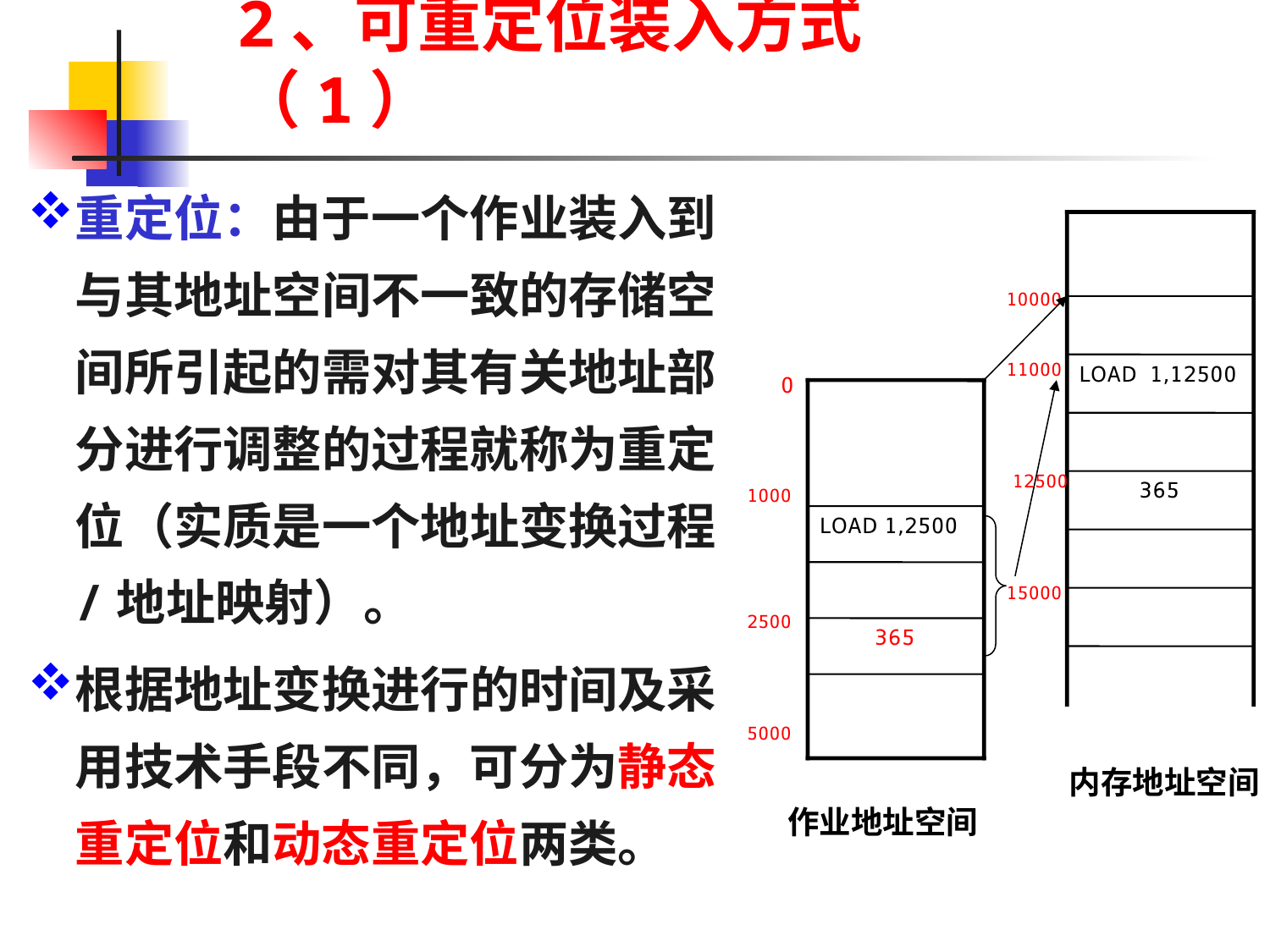

2、可重定位装入方式（1）
重定位：由于一个作业装入到与其地址空间不一致的存储空间所引起的需对其有关地址部分进行调整的过程就称为重定位（实质是一个地址变换过程/地址映射）。
根据地址变换进行的时间及采用技术手段不同，可分为静态重定位和动态重定位两类。

10000

11000

LOAD  1,12500

0

12500

365

1000

LOAD 1,2500

15000

2500

365

5000

内存地址空间
作业地址空间